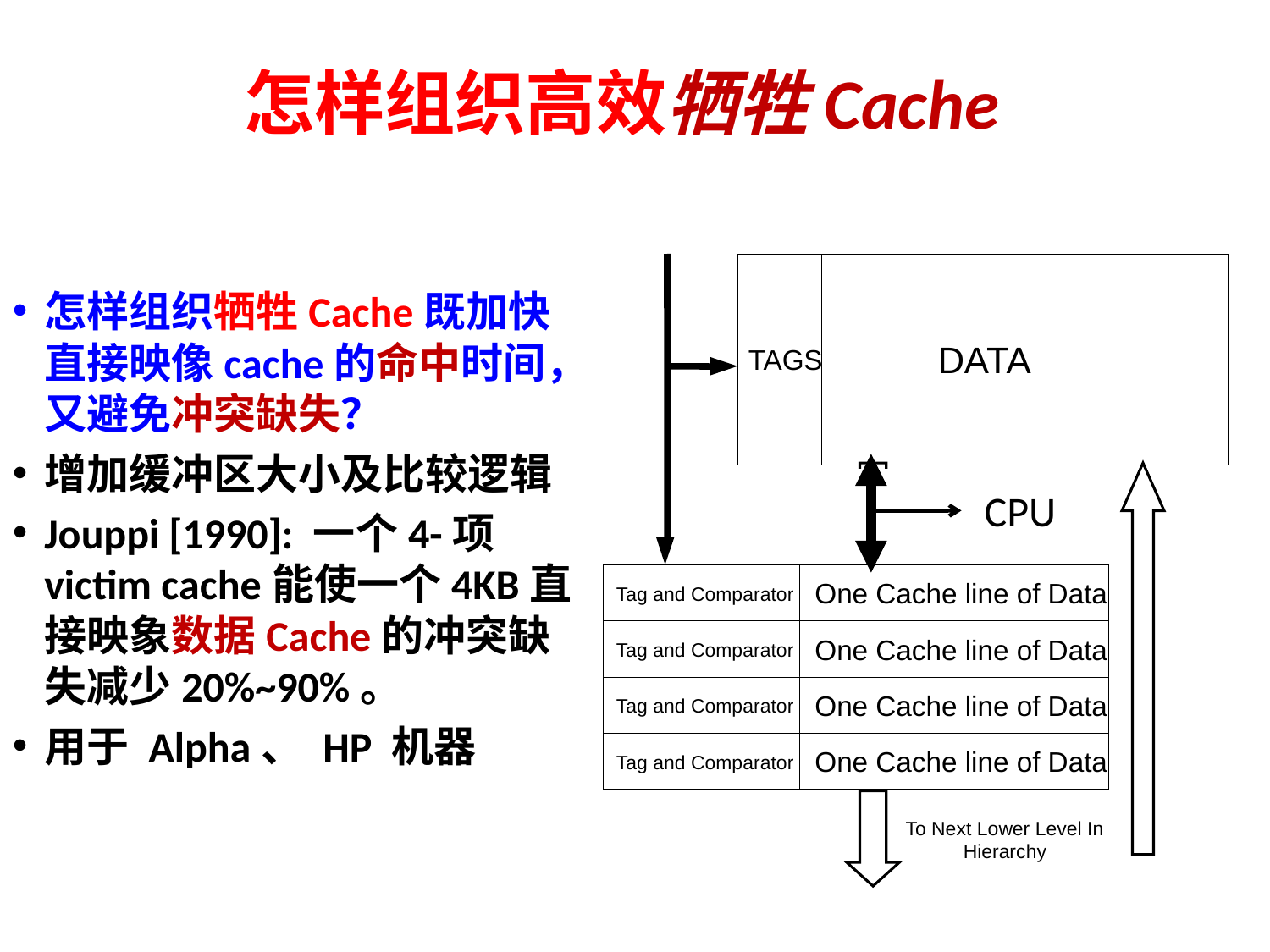

# 怎样组织高效牺牲Cache

DATA
TAGS

One Cache line of Data
Tag and Comparator

One Cache line of Data
Tag and Comparator

One Cache line of Data
Tag and Comparator

One Cache line of Data
Tag and Comparator

To Next Lower Level In
Hierarchy
怎样组织牺牲Cache既加快直接映像cache的命中时间，又避免冲突缺失？
增加缓冲区大小及比较逻辑
Jouppi [1990]: 一个4-项 victim cache能使一个4KB直接映象数据Cache的冲突缺失减少20%~90%。
用于 Alpha、 HP 机器

CPU
57